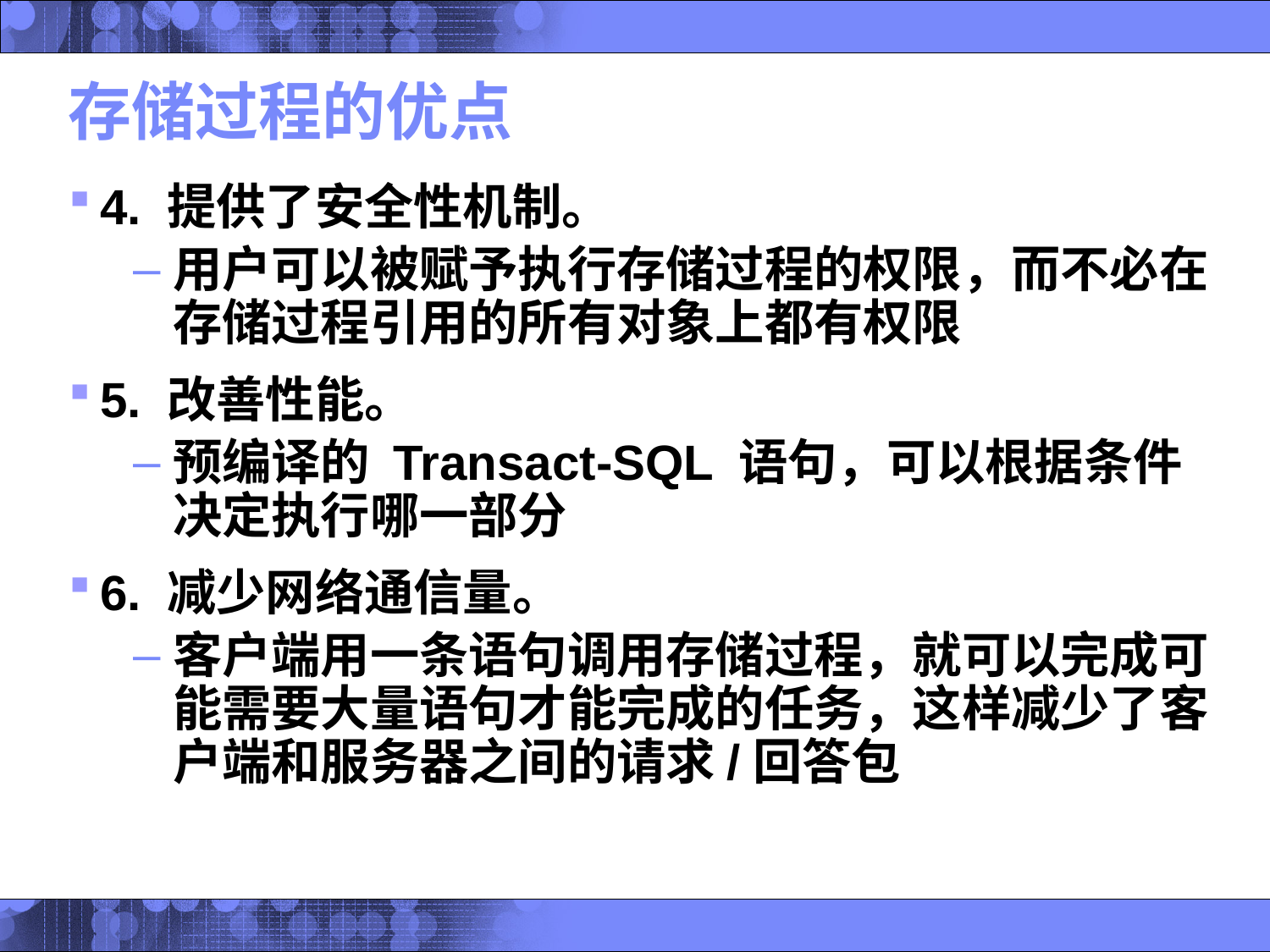

# 存储过程的优点
4. 提供了安全性机制。
用户可以被赋予执行存储过程的权限，而不必在存储过程引用的所有对象上都有权限
5. 改善性能。
预编译的 Transact-SQL 语句，可以根据条件决定执行哪一部分
6. 减少网络通信量。
客户端用一条语句调用存储过程，就可以完成可能需要大量语句才能完成的任务，这样减少了客户端和服务器之间的请求/回答包